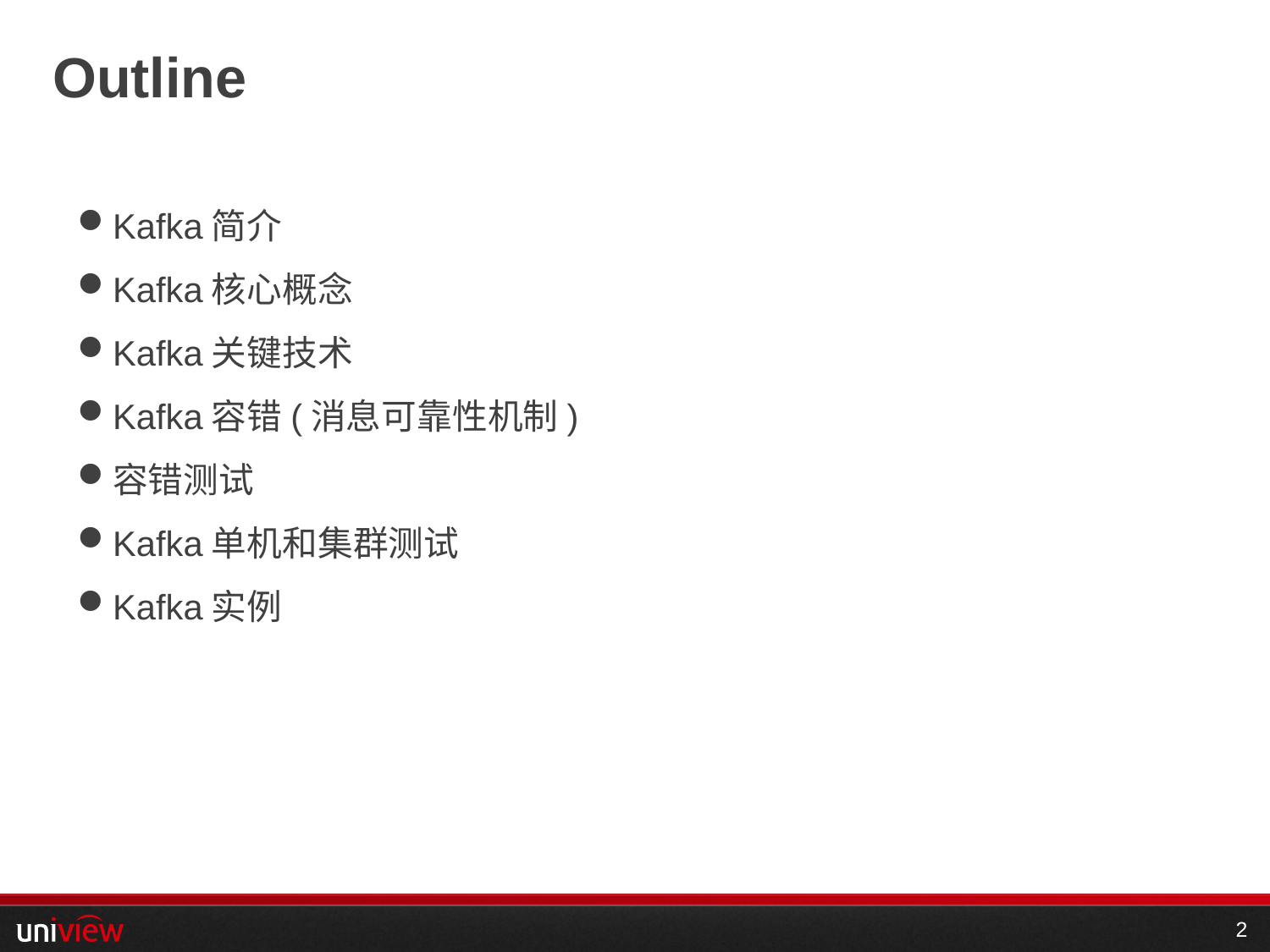

# Outline
Kafka简介
Kafka核心概念
Kafka关键技术
Kafka容错(消息可靠性机制)
容错测试
Kafka单机和集群测试
Kafka实例